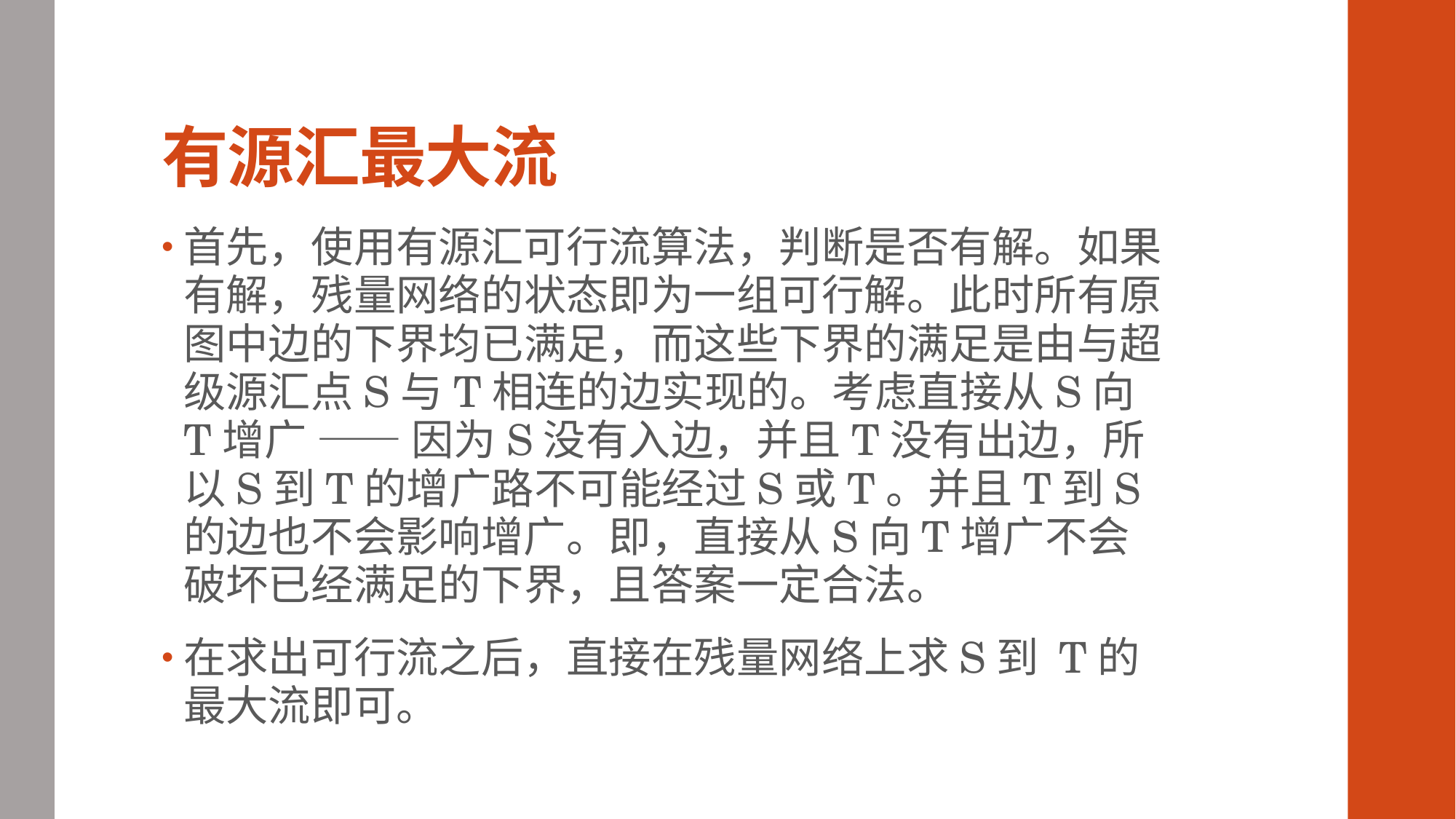

# 有源汇最大流
首先，使用有源汇可行流算法，判断是否有解。如果有解，残量网络的状态即为一组可行解。此时所有原图中边的下界均已满足，而这些下界的满足是由与超级源汇点S与T相连的边实现的。考虑直接从S向T增广 —— 因为S没有入边，并且T没有出边，所以S到T的增广路不可能经过S或T。并且T到S的边也不会影响增广。即，直接从S向T增广不会破坏已经满足的下界，且答案一定合法。
在求出可行流之后，直接在残量网络上求S到 T的最大流即可。